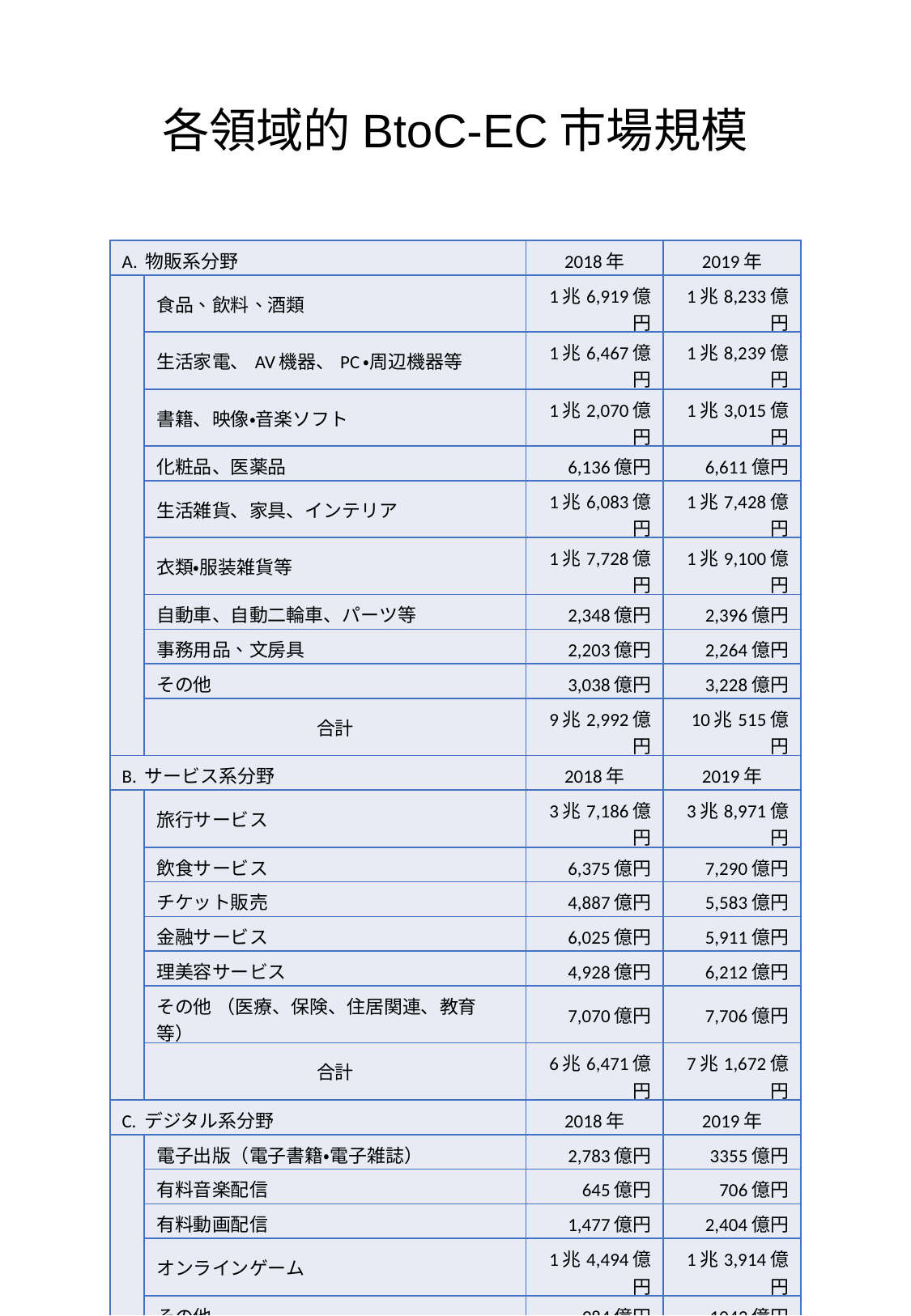

各領域的BtoC-EC市場規模
| A. 物販系分野 |  | 2018年 | 2019年 |
| --- | --- | --- | --- |
|  | 食品、飲料、酒類 | 1兆6,919億円 | 1兆8,233億円 |
|  | 生活家電、AV機器、PC・周辺機器等 | 1兆6,467億円 | 1兆8,239億円 |
|  | 書籍、映像・音楽ソフト | 1兆2,070億円 | 1兆3,015億円 |
|  | 化粧品、医薬品 | 6,136億円 | 6,611億円 |
|  | 生活雑貨、家具、インテリア | 1兆6,083億円 | 1兆7,428億円 |
|  | 衣類・服装雑貨等 | 1兆7,728億円 | 1兆9,100億円 |
|  | 自動車、自動二輪車、パーツ等 | 2,348億円 | 2,396億円 |
|  | 事務用品、文房具 | 2,203億円 | 2,264億円 |
|  | その他 | 3,038億円 | 3,228億円 |
|  | 合計 | 9兆2,992億円 | 10兆515億円 |
| B. サービス系分野 |  | 2018年 | 2019年 |
|  | 旅行サービス | 3兆7,186億円 | 3兆8,971億円 |
|  | 飲食サービス | 6,375億円 | 7,290億円 |
|  | チケット販売 | 4,887億円 | 5,583億円 |
|  | 金融サービス | 6,025億円 | 5,911億円 |
|  | 理美容サービス | 4,928億円 | 6,212億円 |
|  | その他 （医療、保険、住居関連、教育等） | 7,070億円 | 7,706億円 |
|  | 合計 | 6兆6,471億円 | 7兆1,672億円 |
| C. デジタル系分野 |  | 2018年 | 2019年 |
|  | 電子出版（電子書籍・電子雑誌） | 2,783億円 | 3355億円 |
|  | 有料音楽配信 | 645億円 | 706億円 |
|  | 有料動画配信 | 1,477億円 | 2,404億円 |
|  | オンラインゲーム | 1兆4,494億円 | 1兆3,914億円 |
|  | その他 | 984億円 | 1043億円 |
|  | 合計 | 2兆382億円 | 2兆1,422億円 |
|  | 総計 | 17兆9,845億円 | 19兆3,609億円 |
引用元：経済産業省「電子商取引に関する市場調査の結果」から